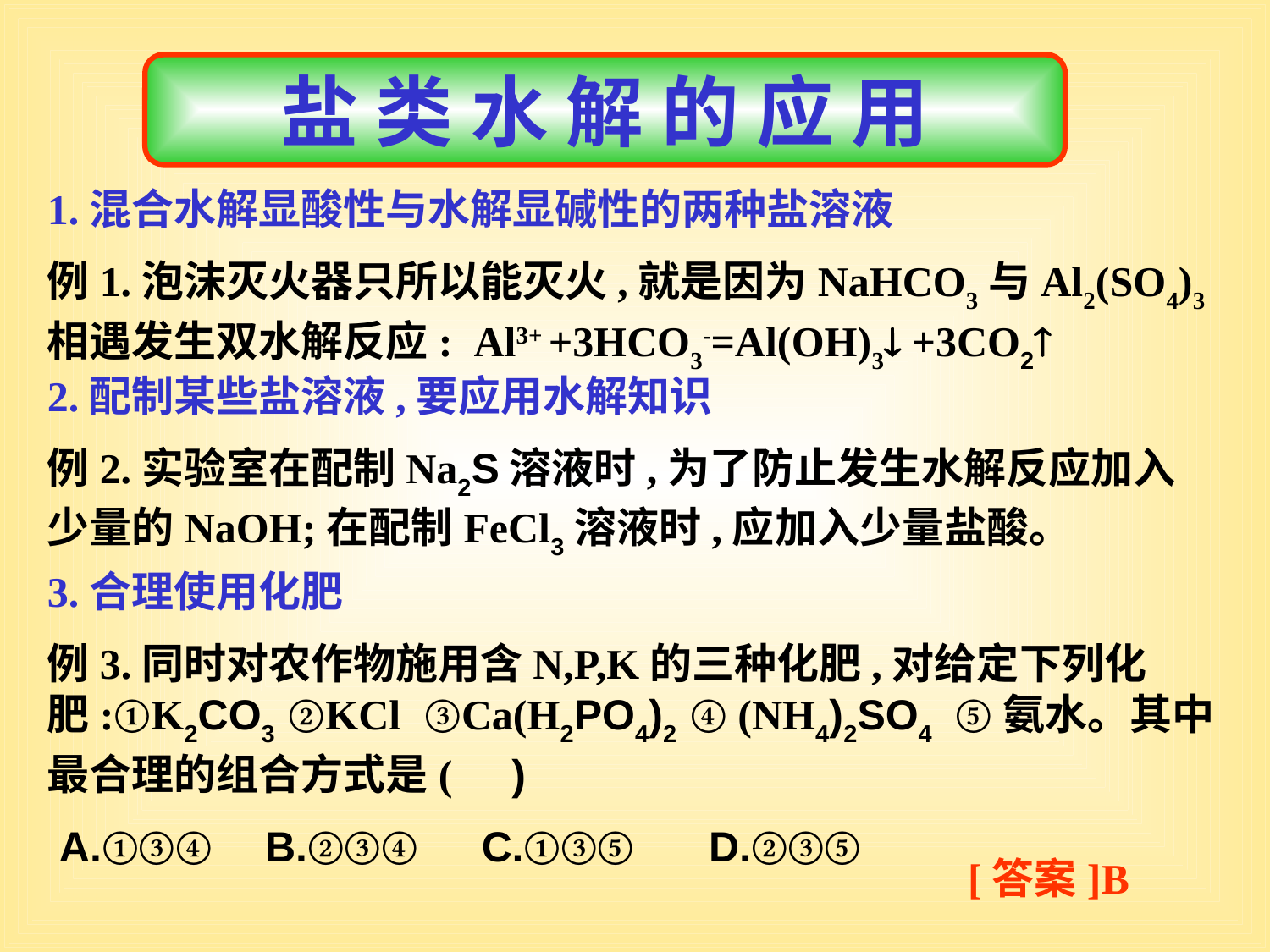

盐 类 水 解 的 应 用
1.混合水解显酸性与水解显碱性的两种盐溶液
例1.泡沫灭火器只所以能灭火,就是因为NaHCO3与Al2(SO4)3相遇发生双水解反应:  Al3+ +3HCO3-=Al(OH)3↓ +3CO2↑
2.配制某些盐溶液,要应用水解知识
例2.实验室在配制Na2S溶液时,为了防止发生水解反应加入少量的NaOH;在配制FeCl3溶液时,应加入少量盐酸。
3.合理使用化肥
例3.同时对农作物施用含N,P,K的三种化肥,对给定下列化肥:①K2CO3  ②KCl  ③Ca(H2PO4)2  ④ (NH4)2SO4  ⑤氨水。其中最合理的组合方式是(     )
 A.①③④     B.②③④      C.①③⑤       D.②③⑤
[答案]B